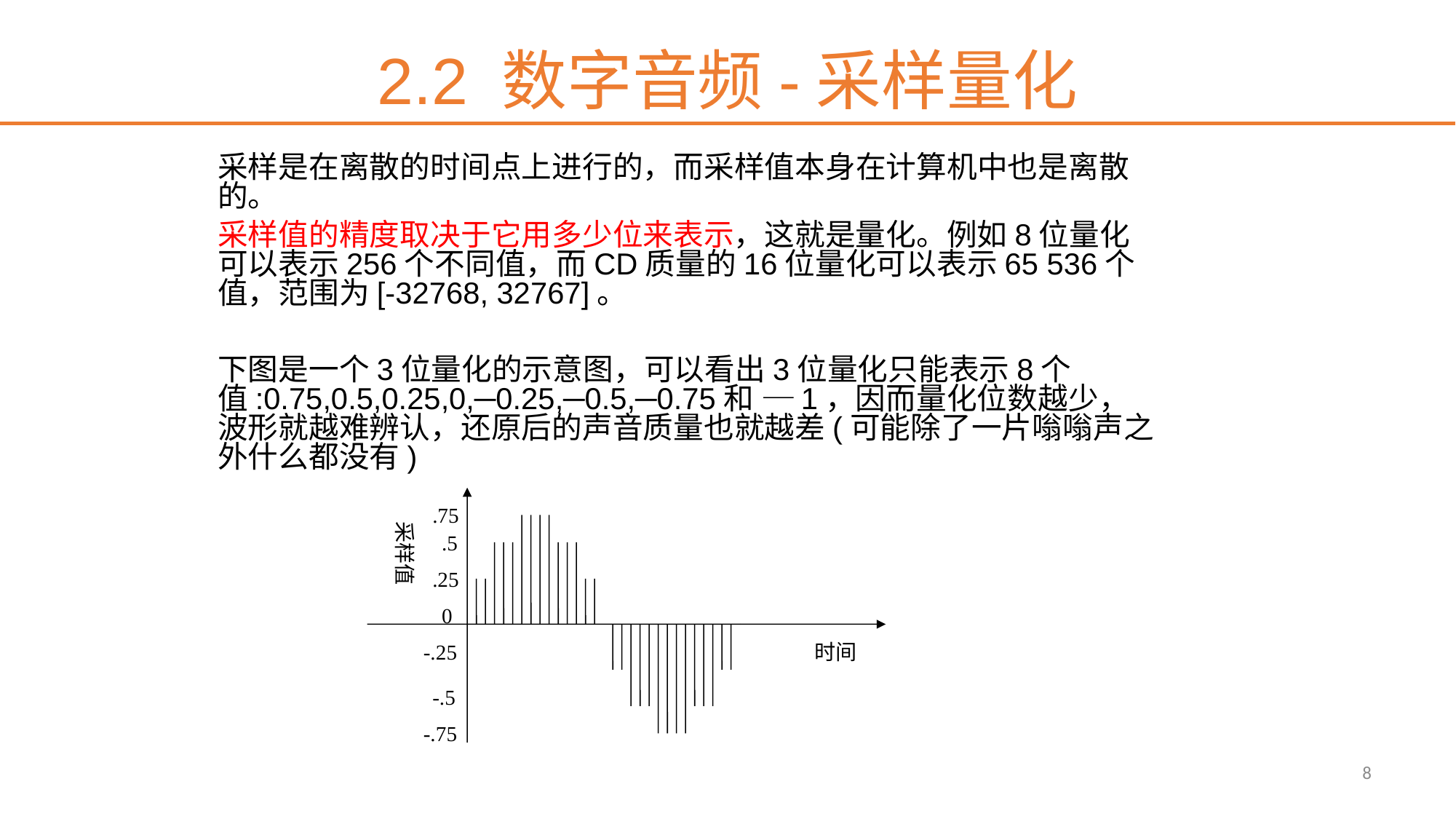

# 2.2 数字音频-采样量化
采样是在离散的时间点上进行的，而采样值本身在计算机中也是离散的。
采样值的精度取决于它用多少位来表示，这就是量化。例如8位量化可以表示256个不同值，而CD质量的16位量化可以表示65 536个值，范围为[-32768, 32767]。

下图是一个3位量化的示意图，可以看出3位量化只能表示8个值:0.75,0.5,0.25,0,─0.25,─0.5,─0.75和	─1，因而量化位数越少，波形就越难辨认，还原后的声音质量也就越差(可能除了一片嗡嗡声之外什么都没有)

.75

采样值

.5

.25

0

-.25
时间
-.5
-.75
8